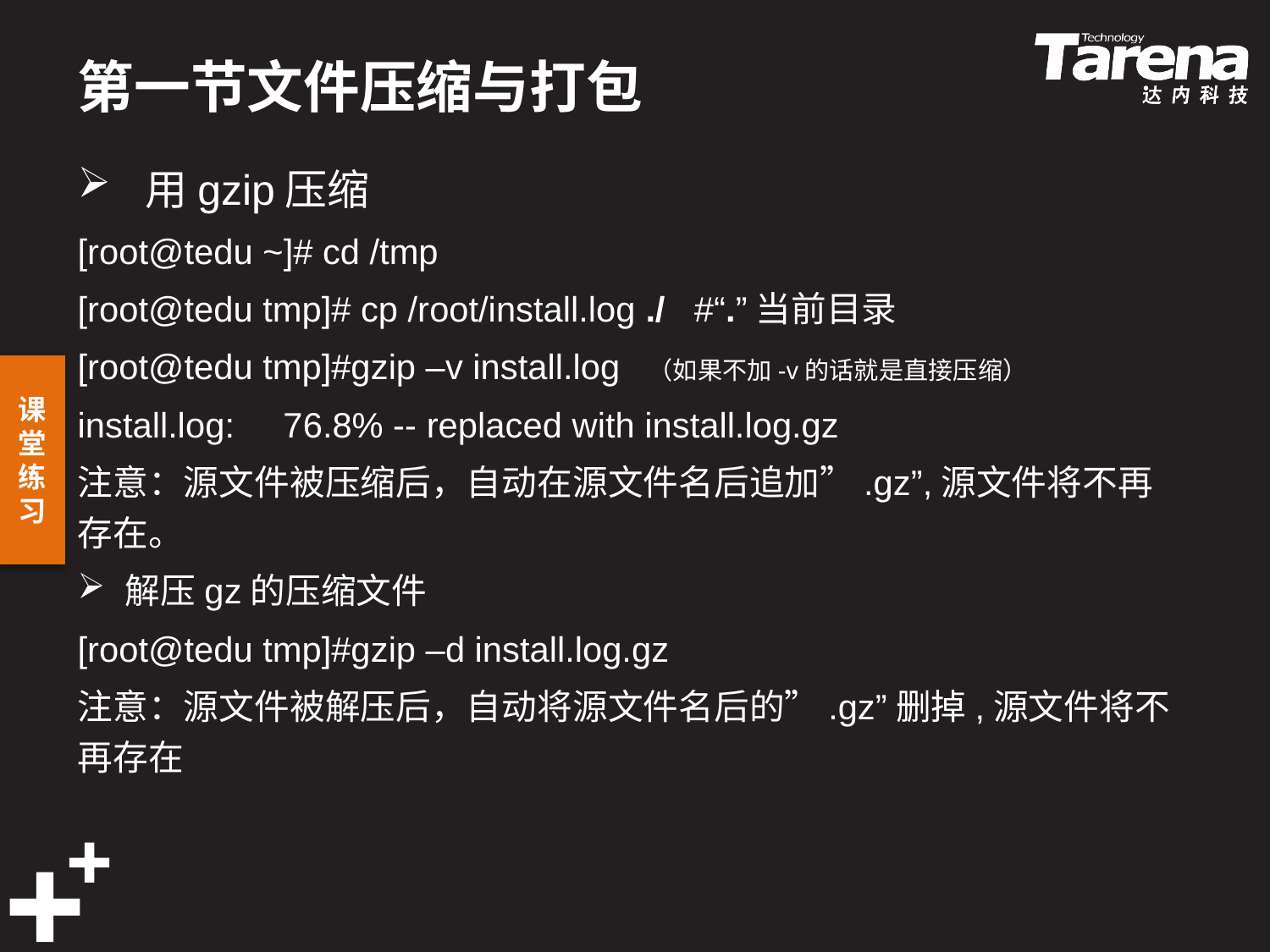

# 第一节文件压缩与打包
 用gzip压缩
[root@tedu ~]# cd /tmp
[root@tedu tmp]# cp /root/install.log ./   #“.”当前目录
[root@tedu tmp]#gzip –v install.log  （如果不加-v的话就是直接压缩）
install.log:     76.8% -- replaced with install.log.gz
注意：源文件被压缩后，自动在源文件名后追加”.gz”,源文件将不再存在。
解压gz的压缩文件
[root@tedu tmp]#gzip –d install.log.gz
注意：源文件被解压后，自动将源文件名后的”.gz”删掉,源文件将不再存在